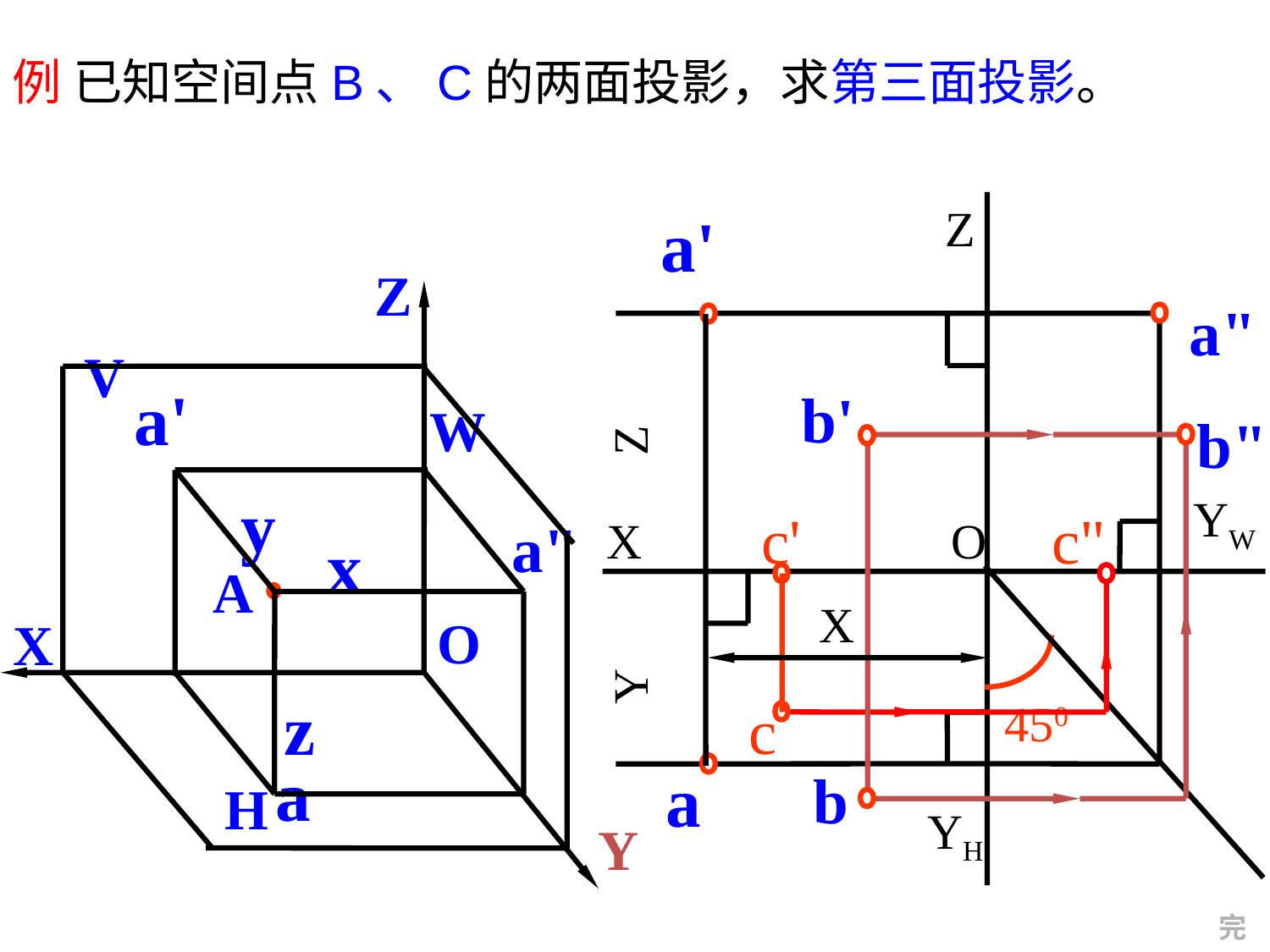

例 已知空间点B、C的两面投影，求第三面投影。
Z
YW
X
O
YH

a'

Z

X

Y

V
a'
W

a"
A

a
H

y
x
O
z
a"

Z

X
b'

b

b"

c'

c
c"

450

Y

a

完